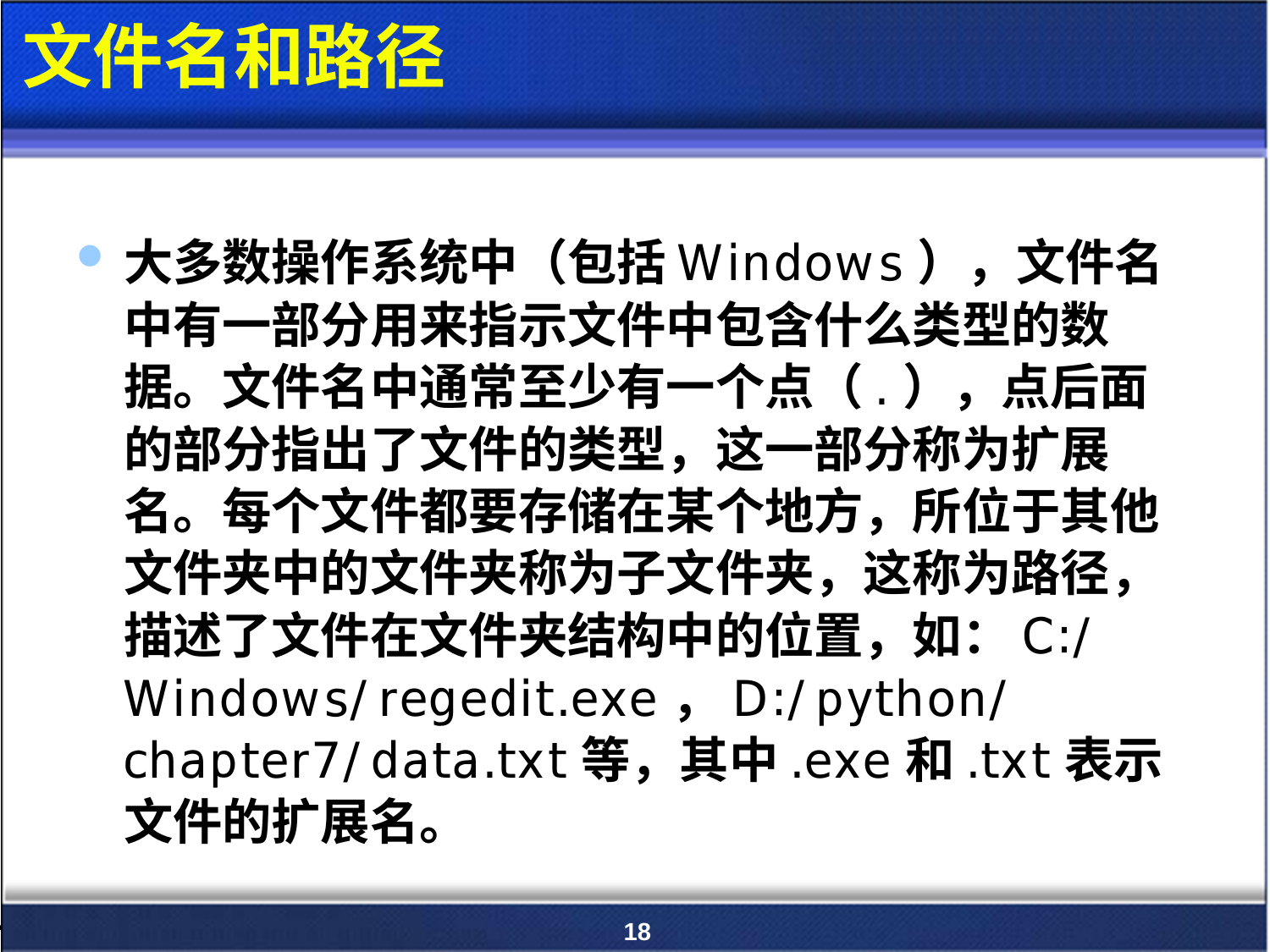

# 文件名和路径
大多数操作系统中（包括Windows），文件名中有一部分用来指示文件中包含什么类型的数据。文件名中通常至少有一个点（.），点后面的部分指出了文件的类型，这一部分称为扩展名。每个文件都要存储在某个地方，所位于其他文件夹中的文件夹称为子文件夹，这称为路径，描述了文件在文件夹结构中的位置，如：C:/Windows/regedit.exe，D:/python/chapter7/data.txt等，其中.exe和.txt表示文件的扩展名。

18